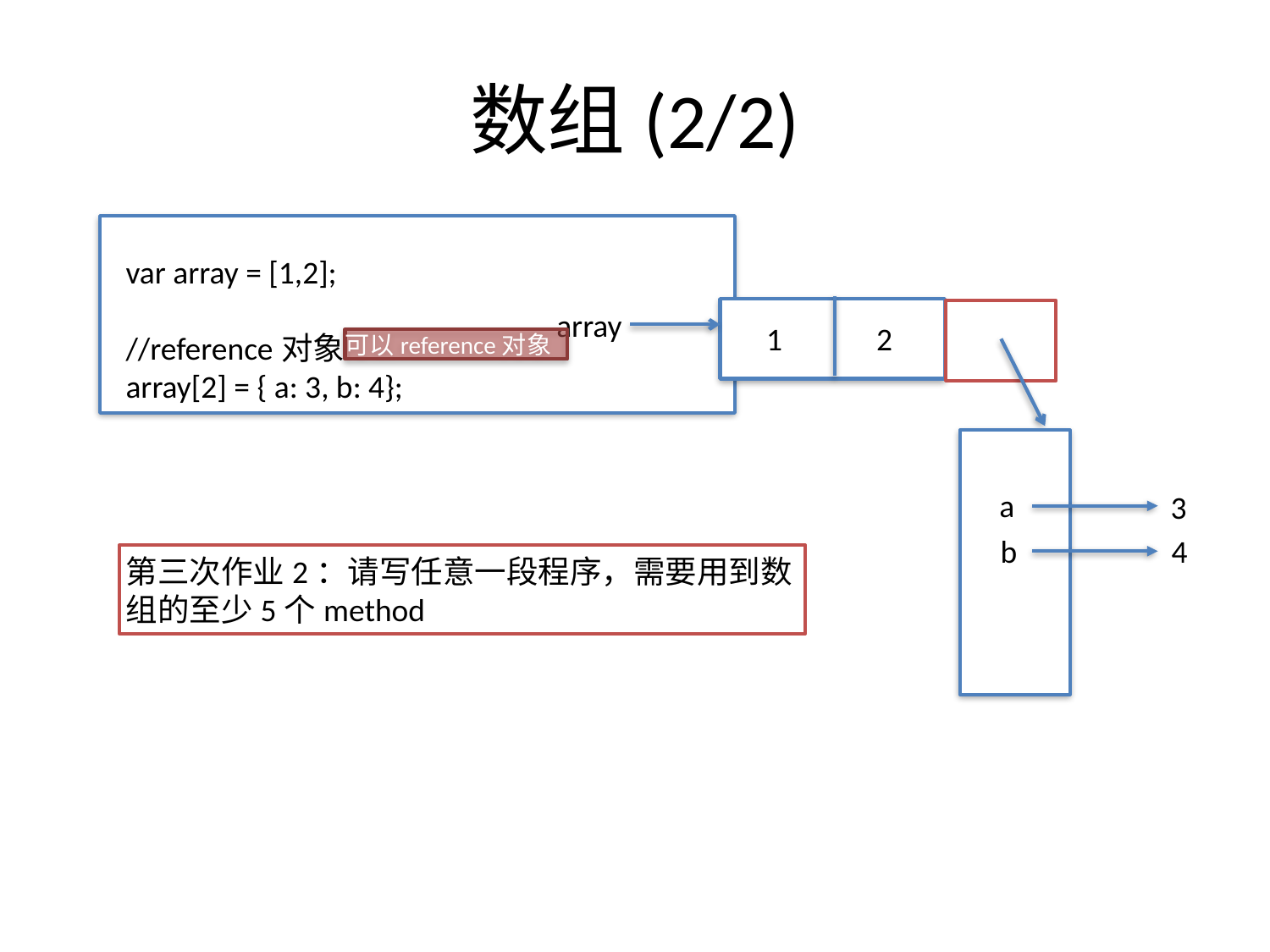

# 数组(2/2)

var array = [1,2];

//reference对象
array[2] = { a: 3, b: 4};
array

1
2
可以reference对象

a
3

b
4
第三次作业2：请写任意一段程序，需要用到数组的至少5个method